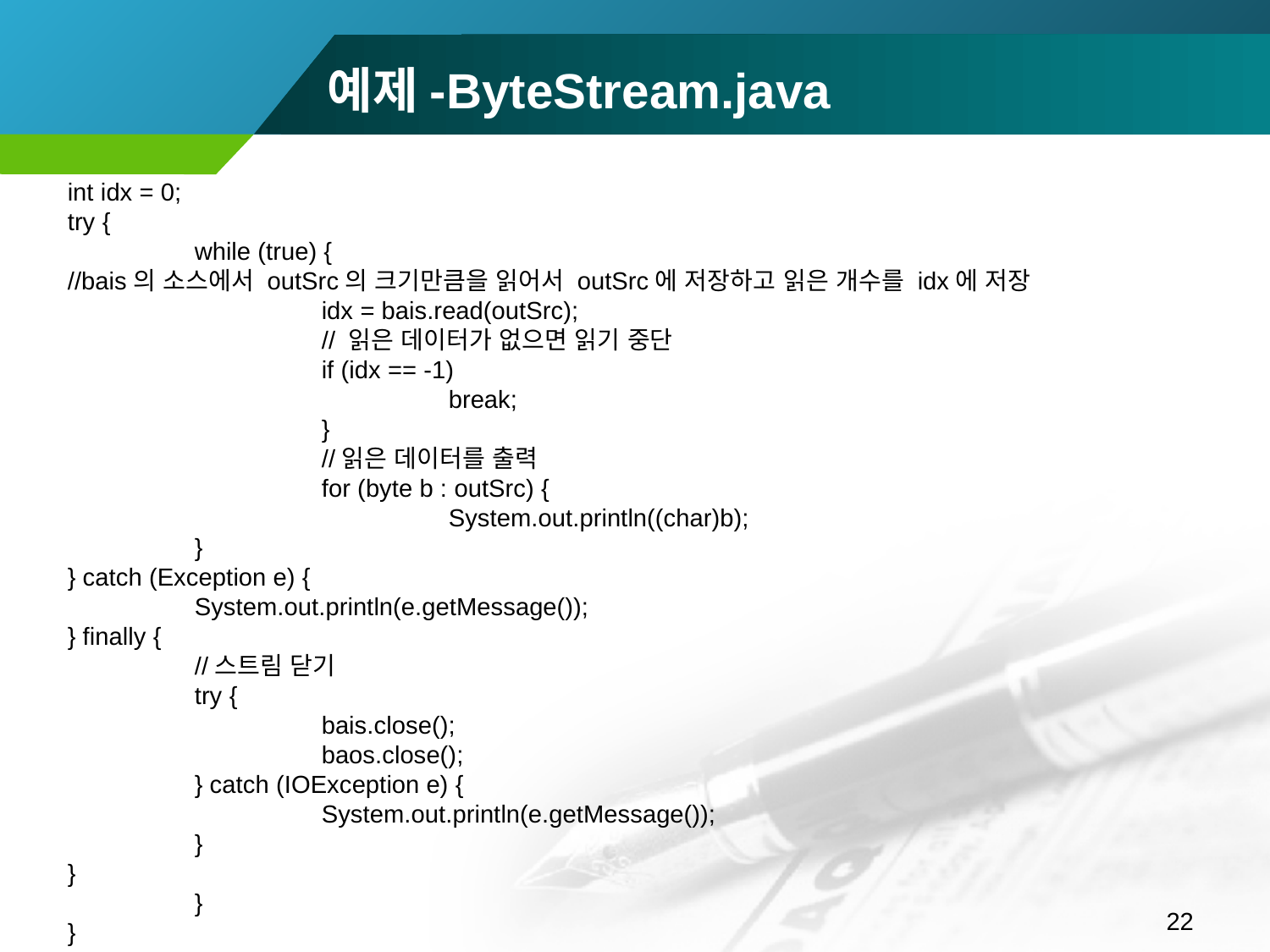

예제-ByteStream.java
int idx = 0;
try {
	while (true) {
//bais의 소스에서 outSrc의 크기만큼을 읽어서 outSrc에 저장하고 읽은 개수를 idx에 저장
		idx = bais.read(outSrc);
		// 읽은 데이터가 없으면 읽기 중단
		if (idx == -1)
			break;
		}
		//읽은 데이터를 출력
		for (byte b : outSrc) {
			System.out.println((char)b);
	}
} catch (Exception e) {
	System.out.println(e.getMessage());
} finally {
	//스트림 닫기
	try {
		bais.close();
		baos.close();
	} catch (IOException e) {
		System.out.println(e.getMessage());
	}
}
	}
}
22